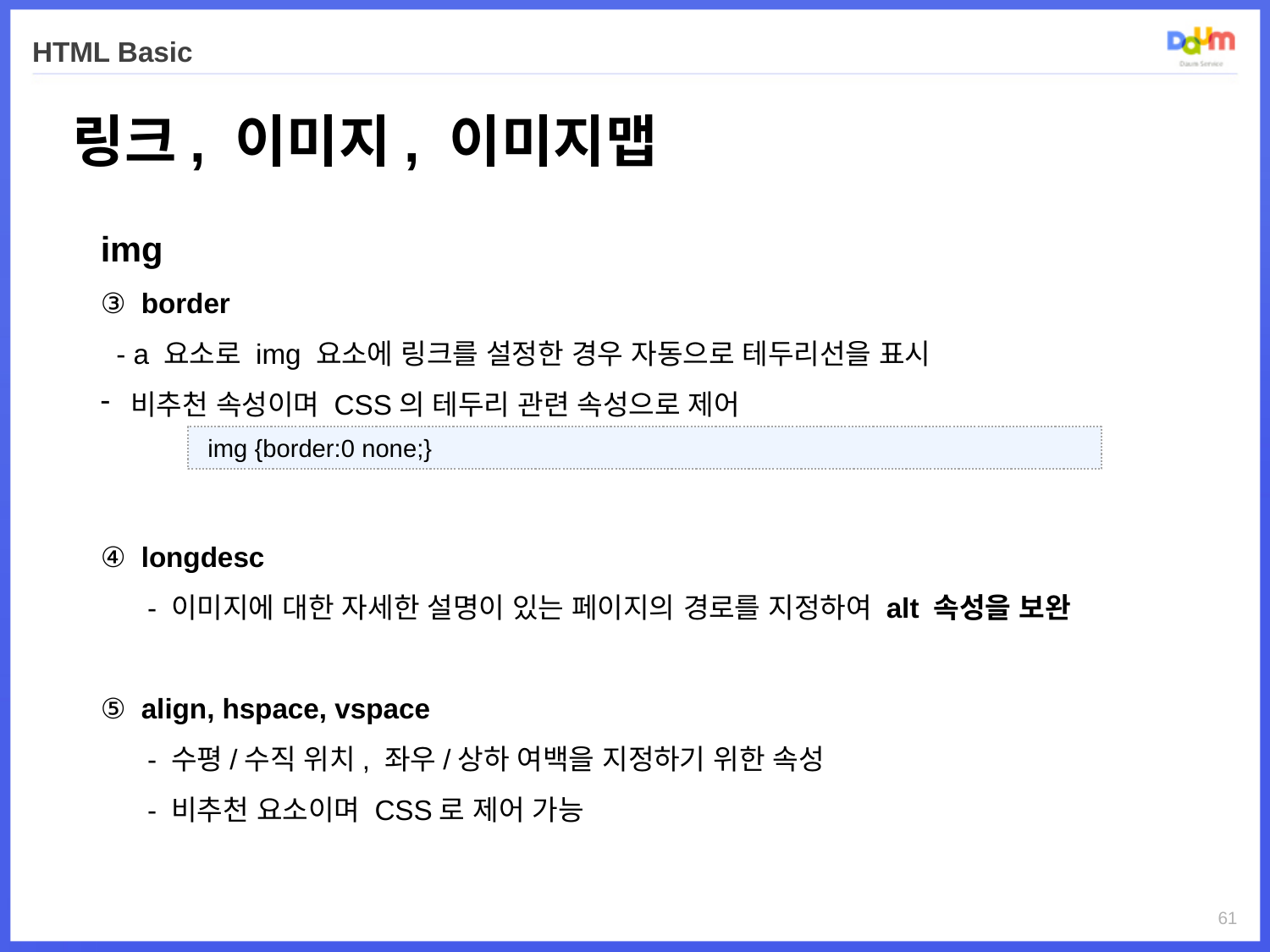

# HTML Basic
링크, 이미지, 이미지맵
img
③  border
- a 요소로 img 요소에 링크를 설정한 경우 자동으로 테두리선을 표시
 비추천 속성이며 CSS의 테두리 관련 속성으로 제어

④  longdesc
      - 이미지에 대한 자세한 설명이 있는 페이지의 경로를 지정하여 alt 속성을 보완

⑤  align, hspace, vspace
      - 수평/수직 위치, 좌우/상하 여백을 지정하기 위한 속성
      - 비추천 요소이며 CSS로 제어 가능
 img {border:0 none;}
61